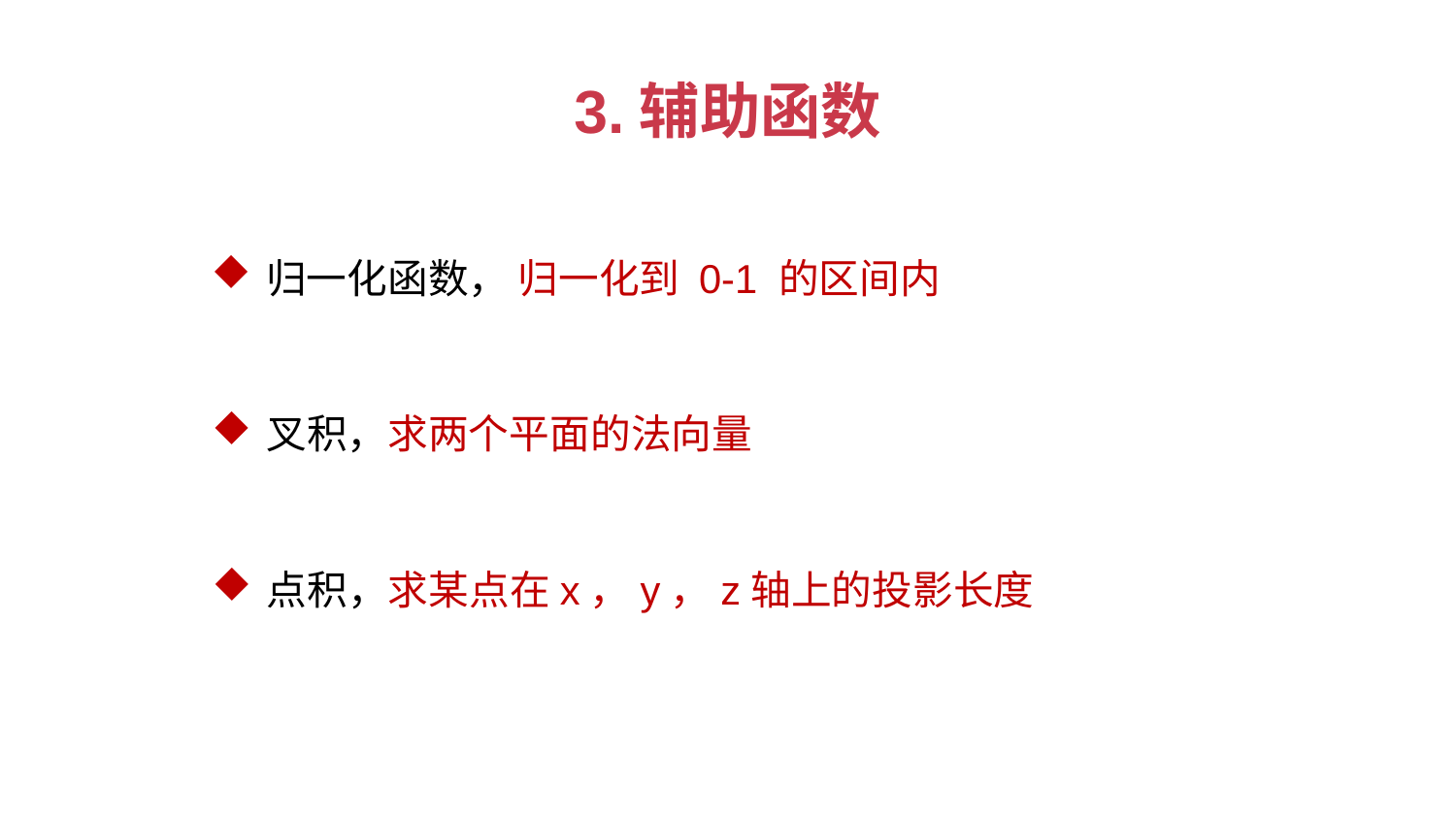

3.辅助函数
归一化函数， 归一化到 0-1 的区间内
叉积，求两个平面的法向量
点积，求某点在x，y，z轴上的投影长度